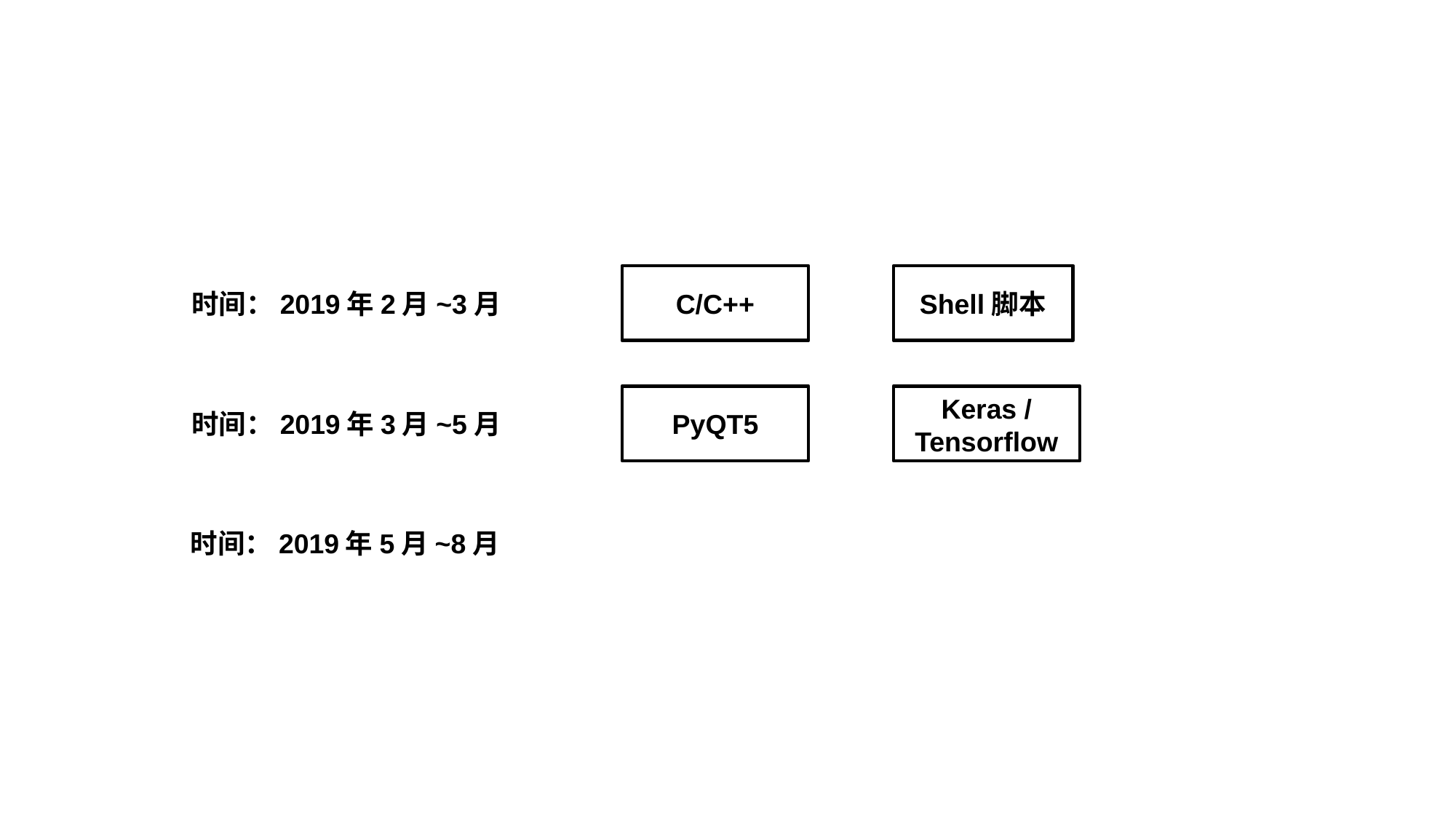

时间：2019年2月~3月
C/C++
Shell脚本

Keras / Tensorflow
时间：2019年3月~5月
PyQT5
时间：2019年5月~8月